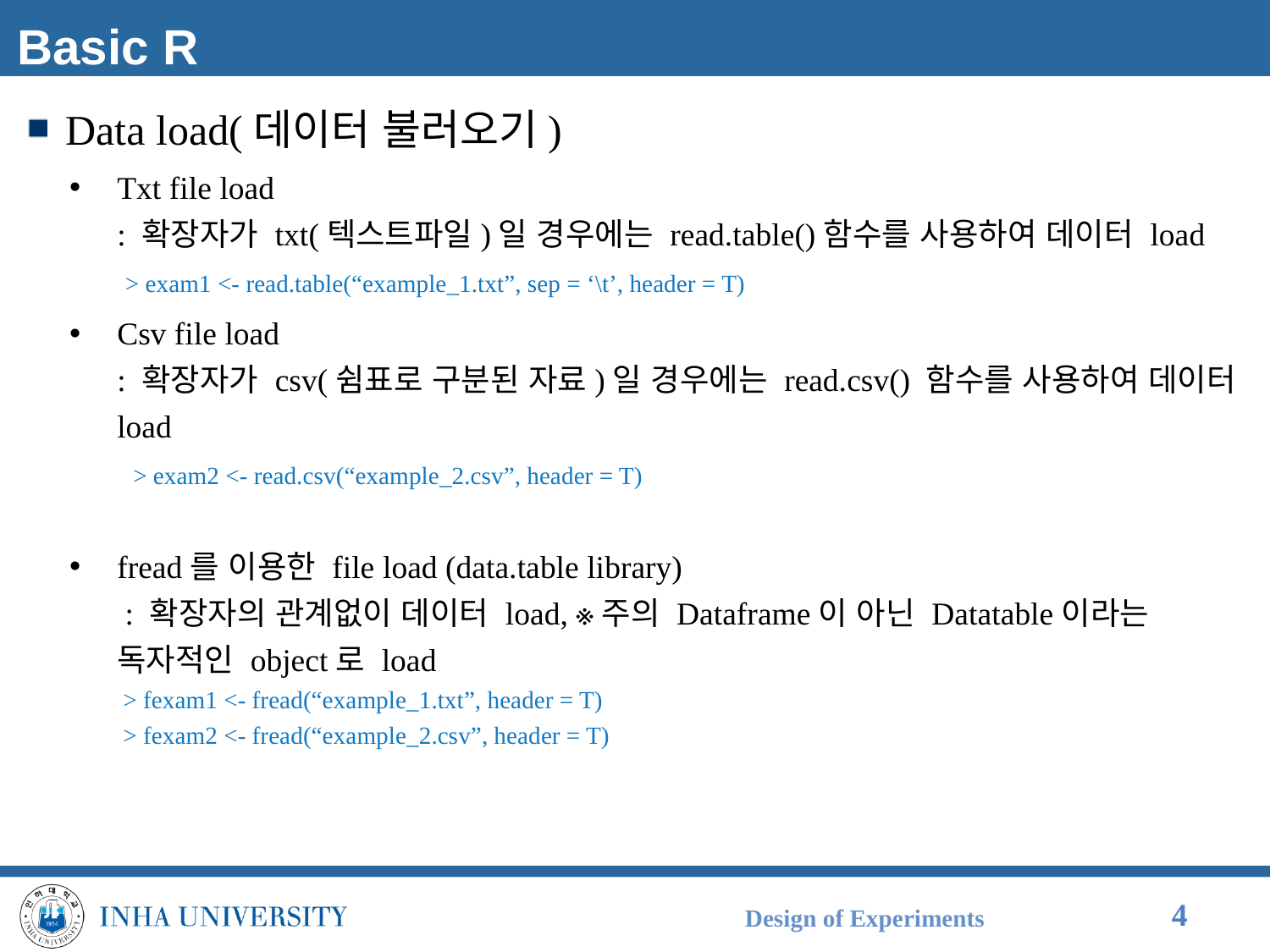

# Basic R
Data load(데이터 불러오기)
Txt file load
: 확장자가 txt(텍스트파일)일 경우에는 read.table()함수를 사용하여 데이터 load
 > exam1 <- read.table(“example_1.txt”, sep = ‘\t’, header = T)
Csv file load
: 확장자가 csv(쉼표로 구분된 자료)일 경우에는 read.csv() 함수를 사용하여 데이터 load
  > exam2 <- read.csv(“example_2.csv”, header = T)

fread를 이용한 file load (data.table library)
 : 확장자의 관계없이 데이터 load, ※주의 Dataframe이 아닌 Datatable이라는 독자적인 object로 load
 > fexam1 <- fread(“example_1.txt”, header = T)
 > fexam2 <- fread(“example_2.csv”, header = T)
Design of Experiments